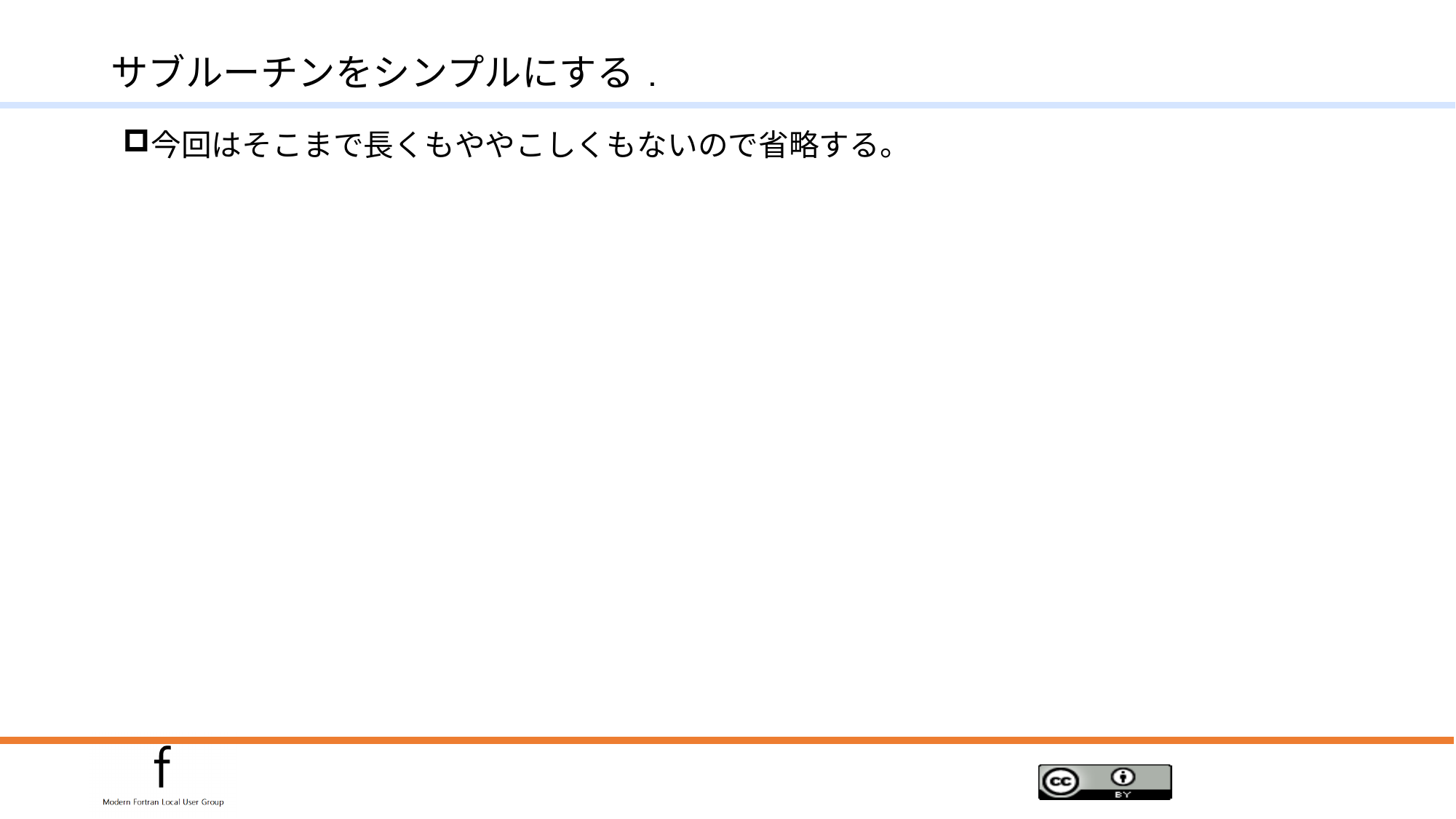

# サブルーチンをシンプルにする.
今回はそこまで長くもややこしくもないので省略する。